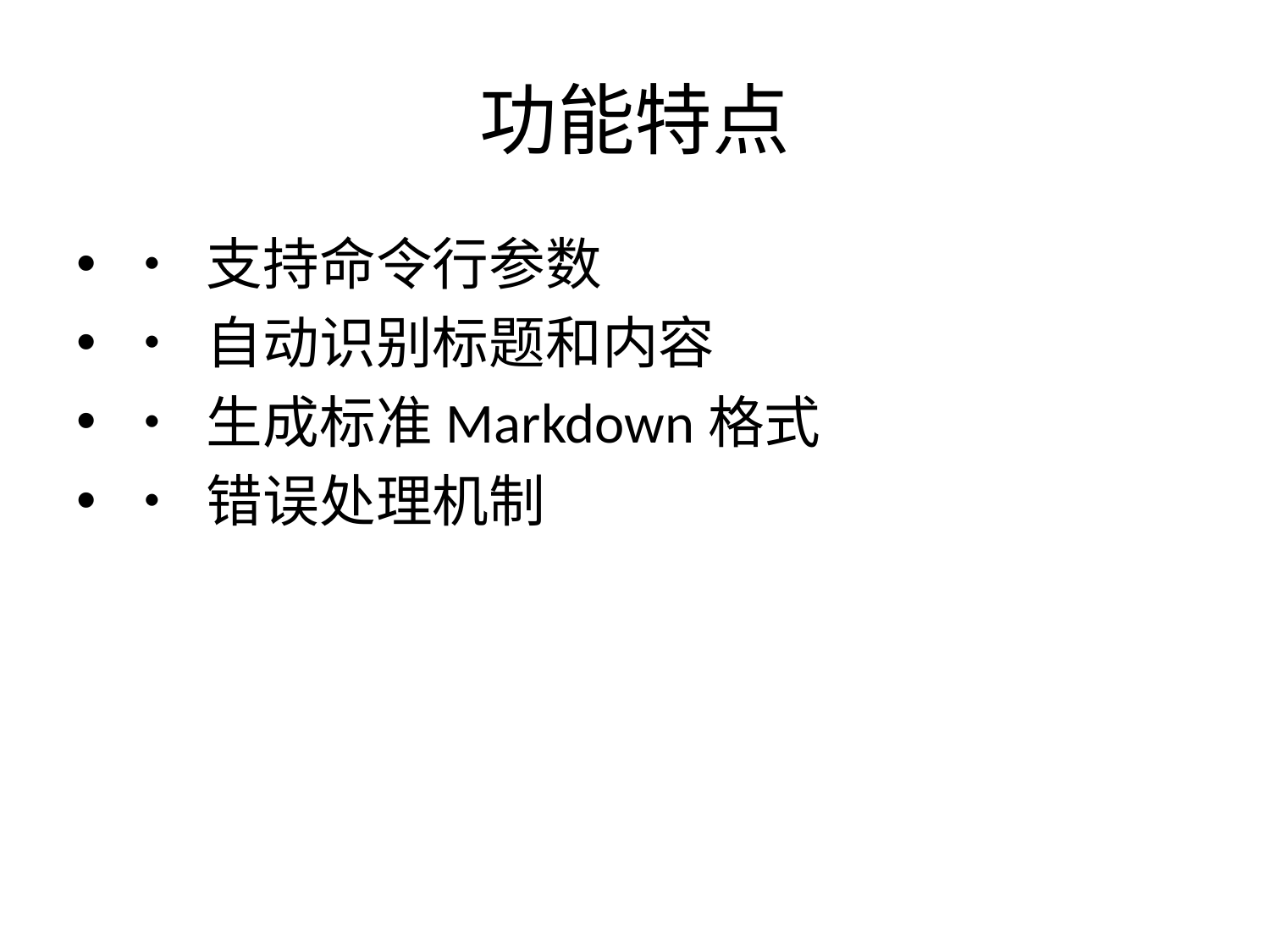

# 功能特点
• 支持命令行参数
• 自动识别标题和内容
• 生成标准Markdown格式
• 错误处理机制